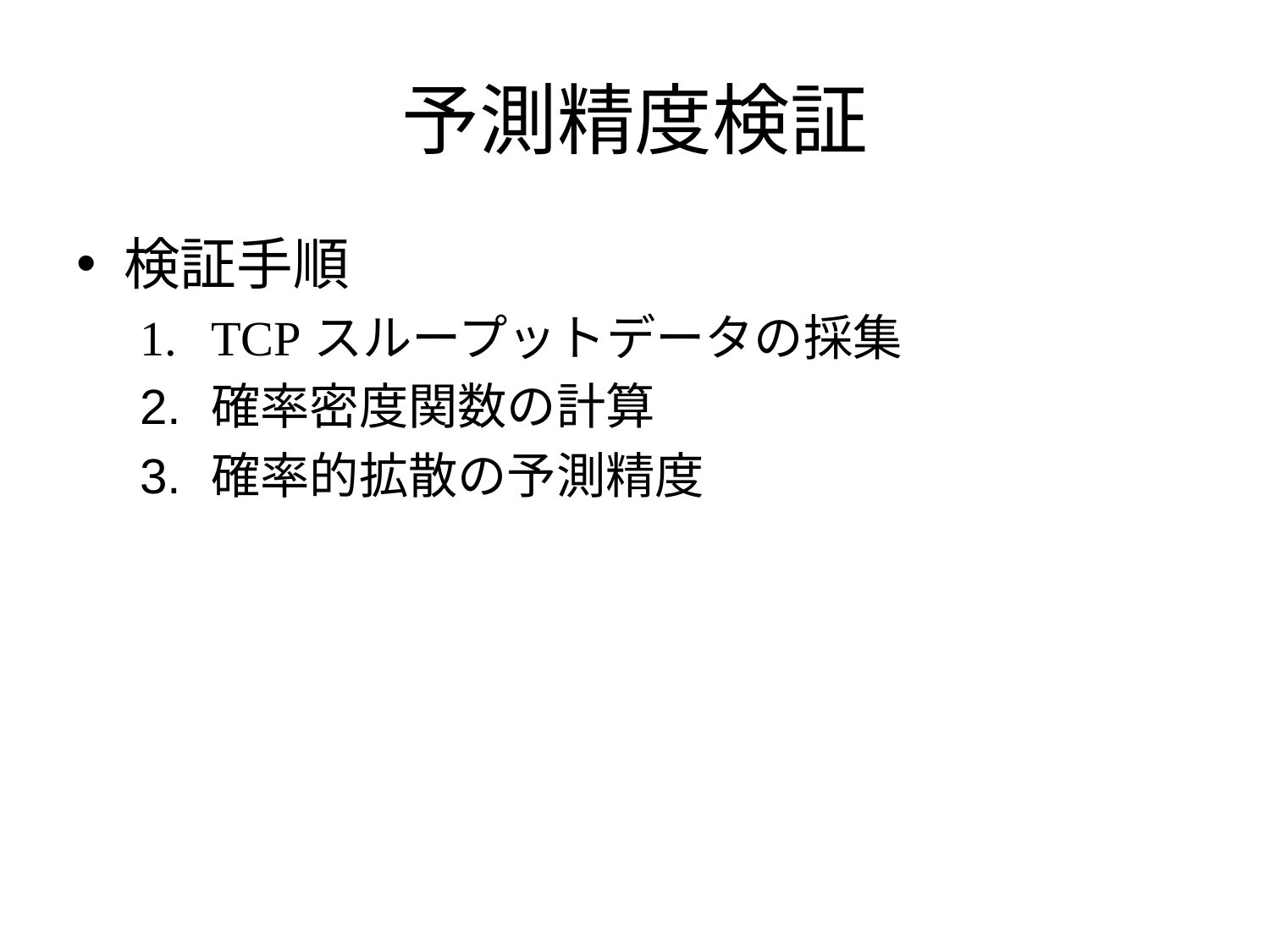

# 予測精度検証
検証手順
TCPスループットデータの採集
確率密度関数の計算
確率的拡散の予測精度